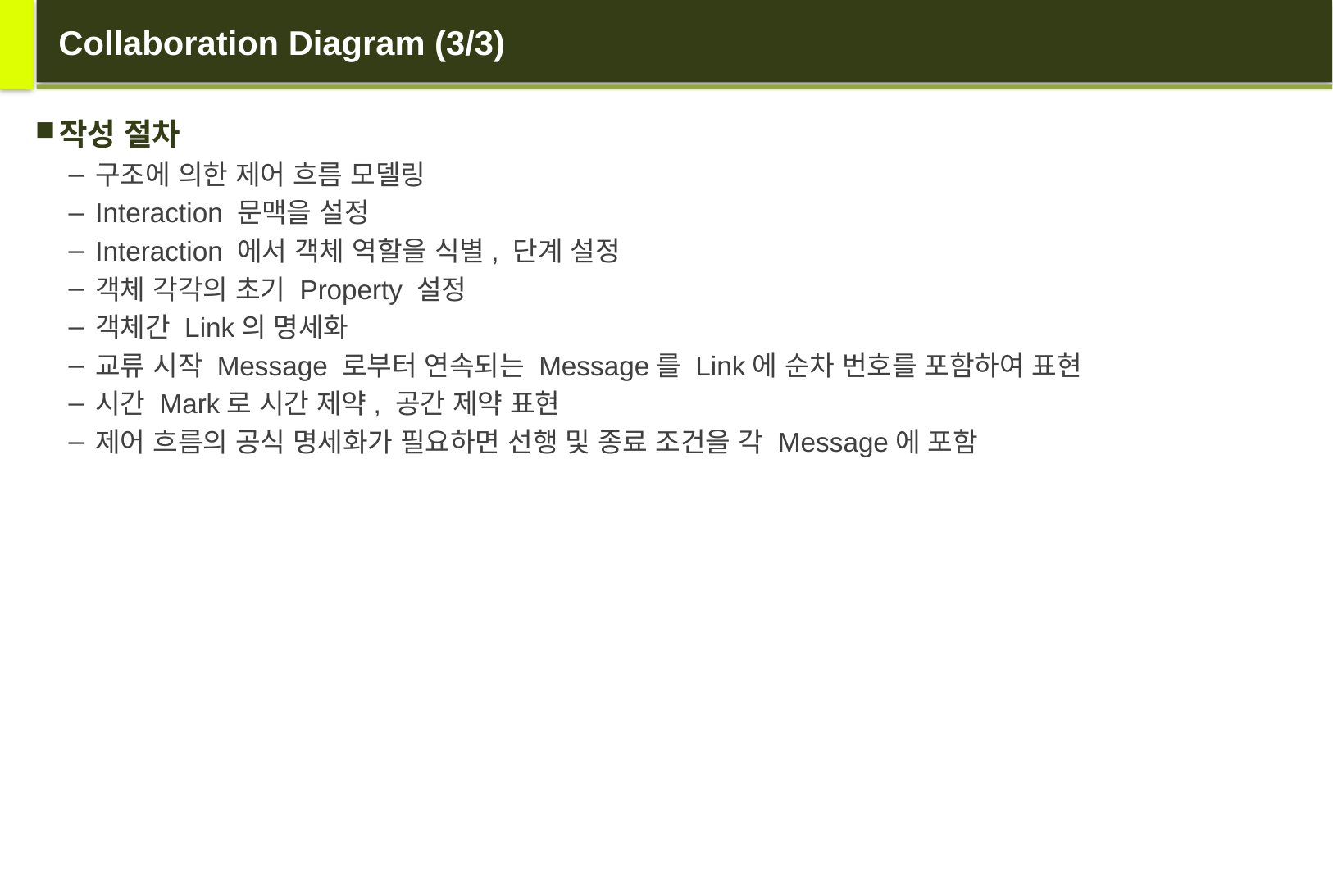

# Collaboration Diagram (3/3)
작성 절차
구조에 의한 제어 흐름 모델링
Interaction 문맥을 설정
Interaction 에서 객체 역할을 식별, 단계 설정
객체 각각의 초기 Property 설정
객체간 Link의 명세화
교류 시작 Message 로부터 연속되는 Message를 Link에 순차 번호를 포함하여 표현
시간 Mark로 시간 제약, 공간 제약 표현
제어 흐름의 공식 명세화가 필요하면 선행 및 종료 조건을 각 Message에 포함